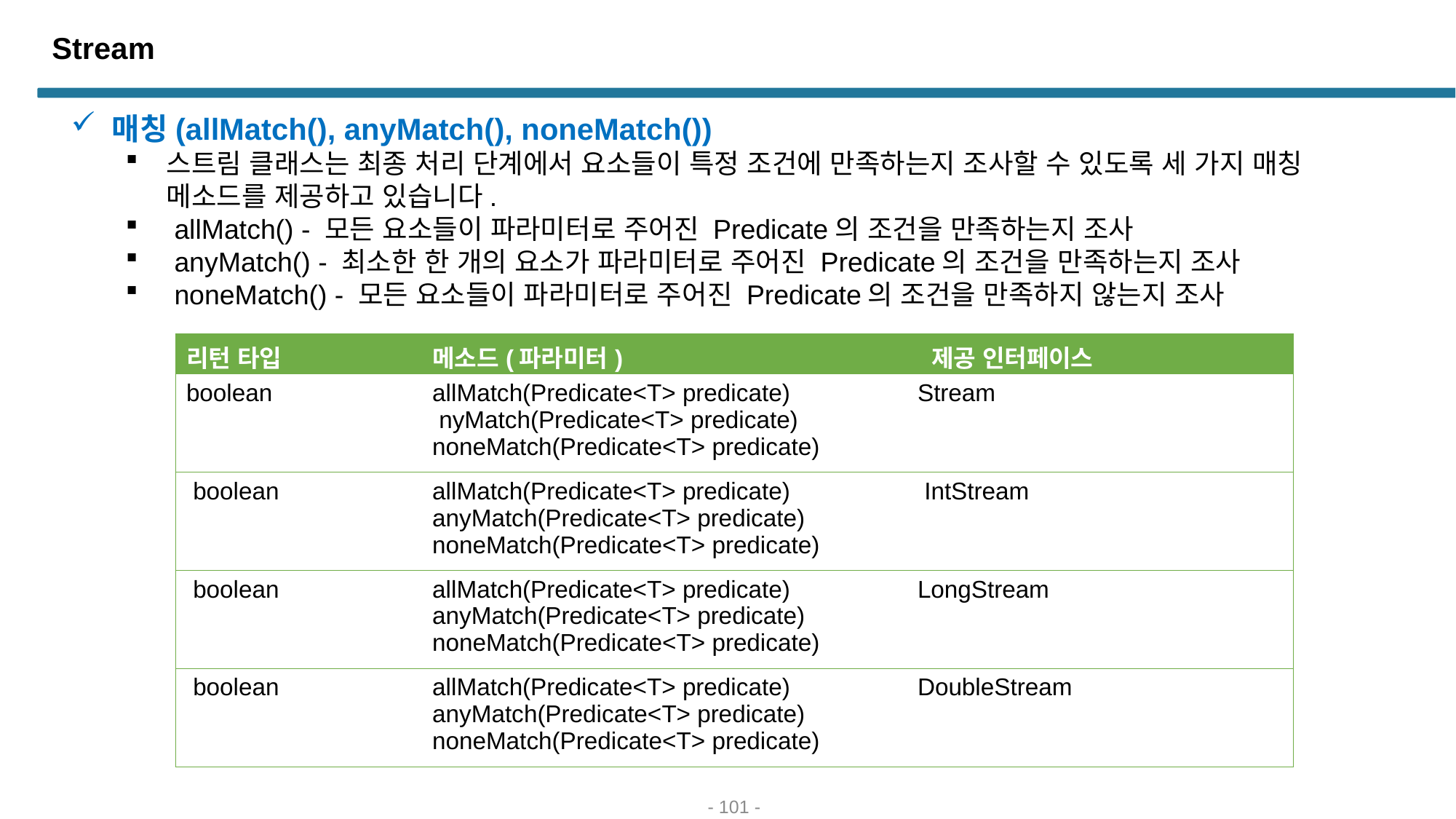

# Stream
매칭(allMatch(), anyMatch(), noneMatch())
스트림 클래스는 최종 처리 단계에서 요소들이 특정 조건에 만족하는지 조사할 수 있도록 세 가지 매칭 메소드를 제공하고 있습니다.
 allMatch() - 모든 요소들이 파라미터로 주어진 Predicate의 조건을 만족하는지 조사
 anyMatch() - 최소한 한 개의 요소가 파라미터로 주어진 Predicate의 조건을 만족하는지 조사
 noneMatch() - 모든 요소들이 파라미터로 주어진 Predicate의 조건을 만족하지 않는지 조사
| 리턴 타입 | 메소드(파라미터) | 제공 인터페이스 |
| --- | --- | --- |
| boolean | allMatch(Predicate<T> predicate) nyMatch(Predicate<T> predicate) noneMatch(Predicate<T> predicate) | Stream |
| boolean | allMatch(Predicate<T> predicate) anyMatch(Predicate<T> predicate) noneMatch(Predicate<T> predicate) | IntStream |
| boolean | allMatch(Predicate<T> predicate) anyMatch(Predicate<T> predicate) noneMatch(Predicate<T> predicate) | LongStream |
| boolean | allMatch(Predicate<T> predicate) anyMatch(Predicate<T> predicate) noneMatch(Predicate<T> predicate) | DoubleStream |
- 101 -